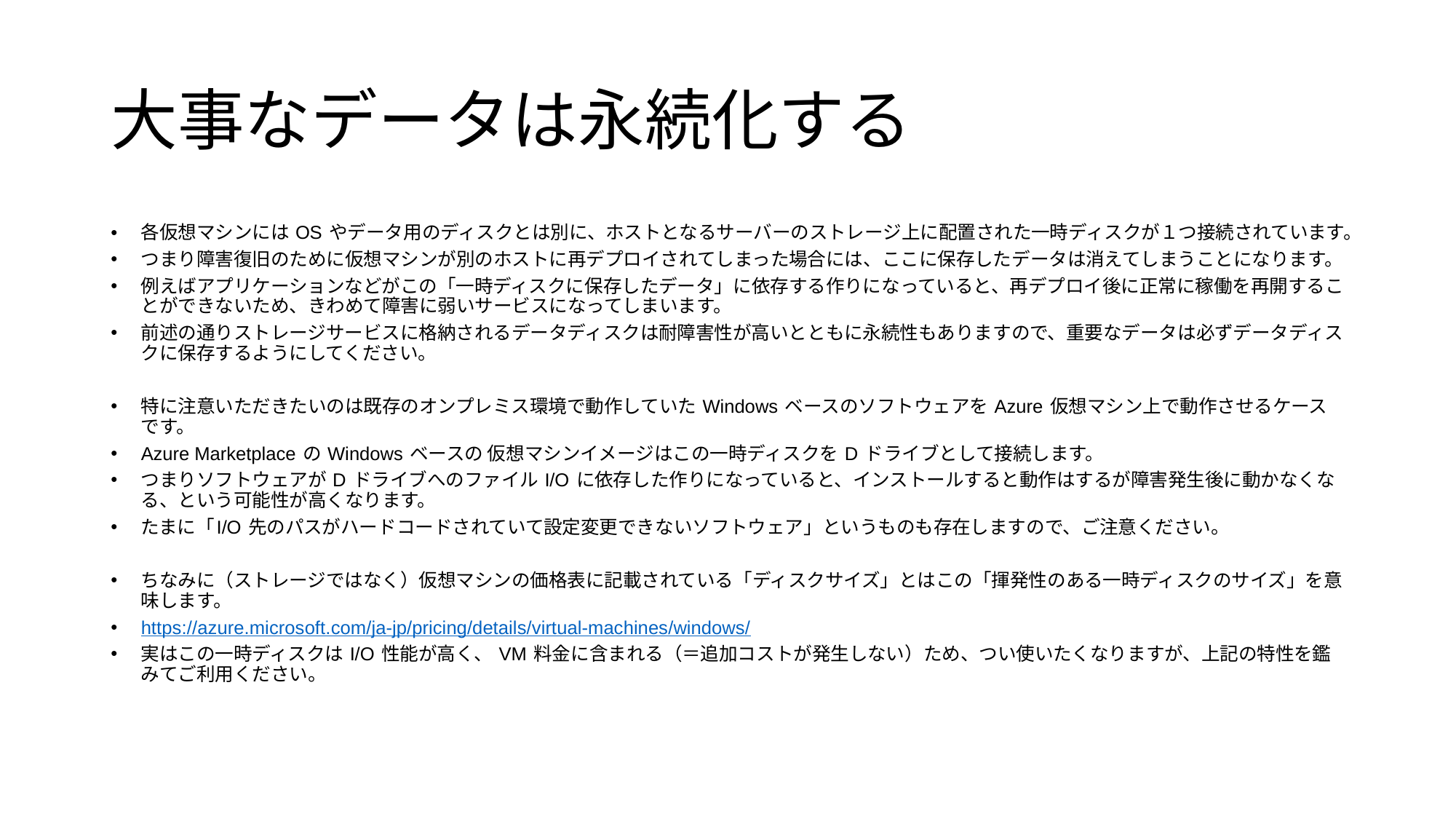

# 大事なデータは永続化する
各仮想マシンには OS やデータ用のディスクとは別に、ホストとなるサーバーのストレージ上に配置された一時ディスクが１つ接続されています。
つまり障害復旧のために仮想マシンが別のホストに再デプロイされてしまった場合には、ここに保存したデータは消えてしまうことになります。
例えばアプリケーションなどがこの「一時ディスクに保存したデータ」に依存する作りになっていると、再デプロイ後に正常に稼働を再開することができないため、きわめて障害に弱いサービスになってしまいます。
前述の通りストレージサービスに格納されるデータディスクは耐障害性が高いとともに永続性もありますので、重要なデータは必ずデータディスクに保存するようにしてください。

特に注意いただきたいのは既存のオンプレミス環境で動作していた Windows ベースのソフトウェアを Azure 仮想マシン上で動作させるケースです。
Azure Marketplace の Windows ベースの 仮想マシンイメージはこの一時ディスクを D ドライブとして接続します。
つまりソフトウェアが D ドライブへのファイル I/O に依存した作りになっていると、インストールすると動作はするが障害発生後に動かなくなる、という可能性が高くなります。
たまに「I/O 先のパスがハードコードされていて設定変更できないソフトウェア」というものも存在しますので、ご注意ください。

ちなみに（ストレージではなく）仮想マシンの価格表に記載されている「ディスクサイズ」とはこの「揮発性のある一時ディスクのサイズ」を意味します。
https://azure.microsoft.com/ja-jp/pricing/details/virtual-machines/windows/
実はこの一時ディスクは I/O 性能が高く、 VM 料金に含まれる（＝追加コストが発生しない）ため、つい使いたくなりますが、上記の特性を鑑みてご利用ください。